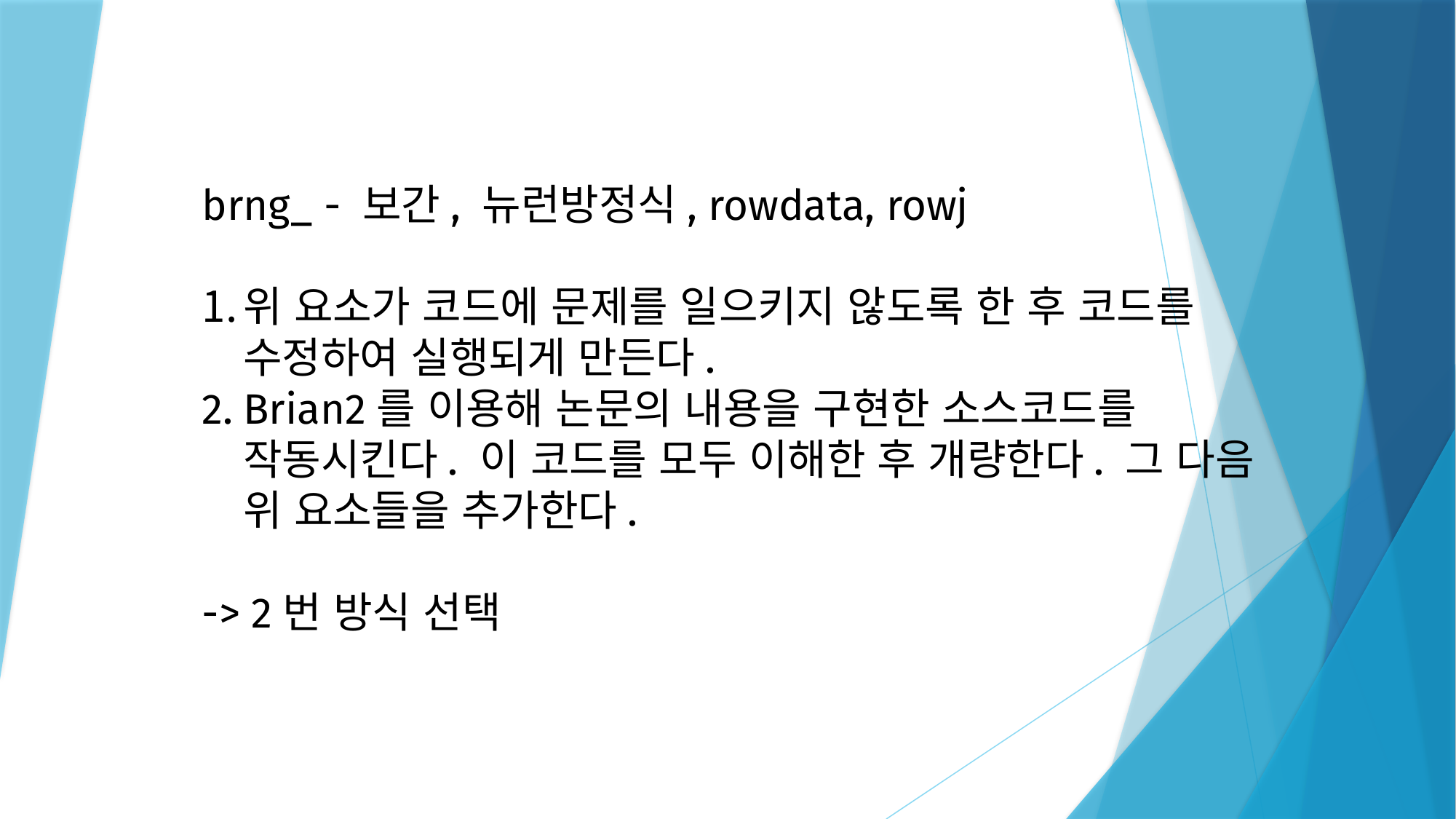

brng_ - 보간, 뉴런방정식, rowdata, rowj

위 요소가 코드에 문제를 일으키지 않도록 한 후 코드를 수정하여 실행되게 만든다.
Brian2를 이용해 논문의 내용을 구현한 소스코드를 작동시킨다. 이 코드를 모두 이해한 후 개량한다. 그 다음 위 요소들을 추가한다.

-> 2번 방식 선택